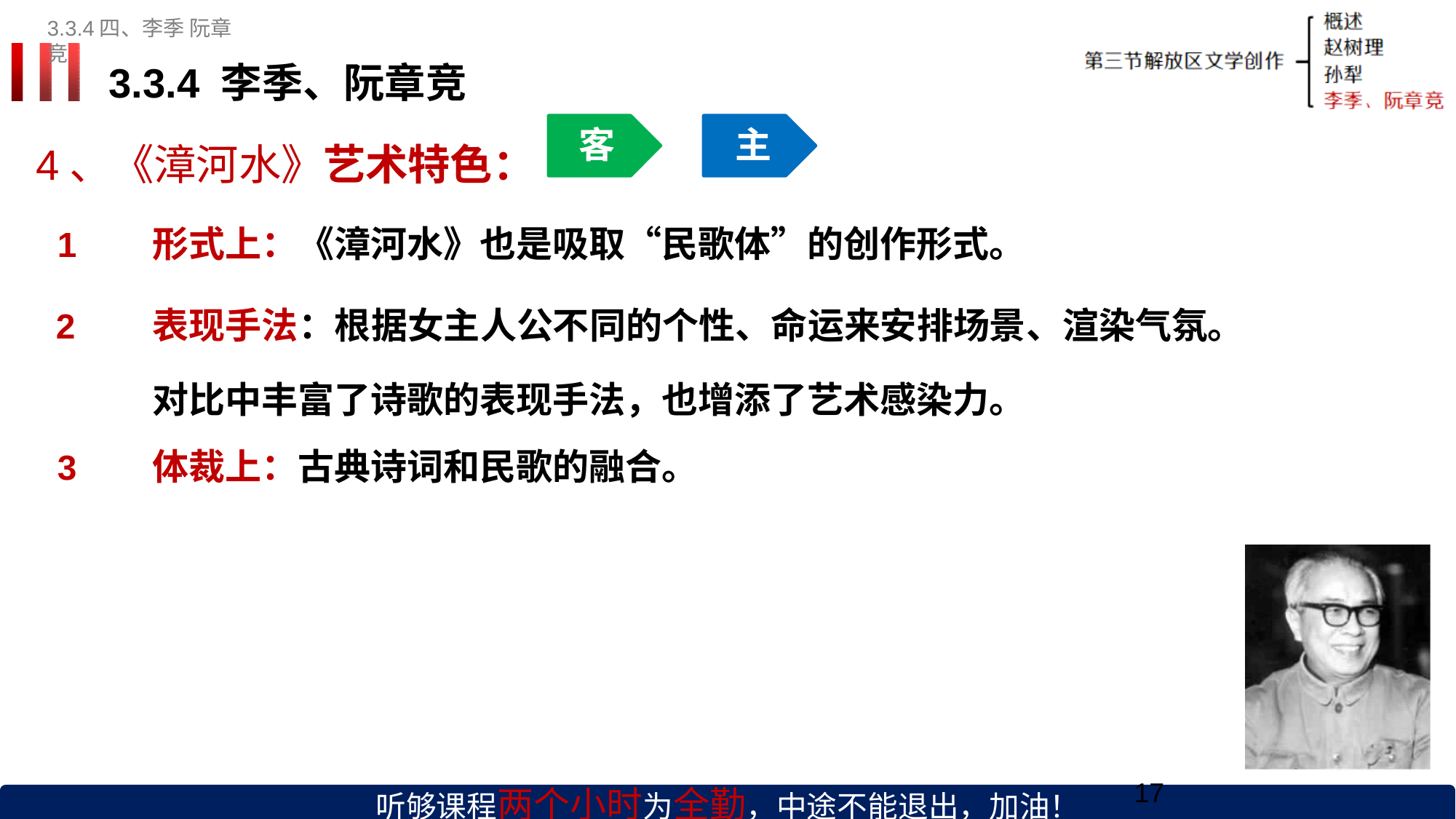

3.3.4四、李季 阮章竞

# 3.3.4 李季、阮章竞

客	主
4、《漳河水》艺术特色：
形式上：《漳河水》也是吸取“民歌体”的创作形式。
表现手法：根据女主人公不同的个性、命运来安排场景、渲染气氛。 对比中丰富了诗歌的表现手法，也增添了艺术感染力。
体裁上：古典诗词和民歌的融合。

17

听够课程两个小时为全勤，中途不能退出，加油！